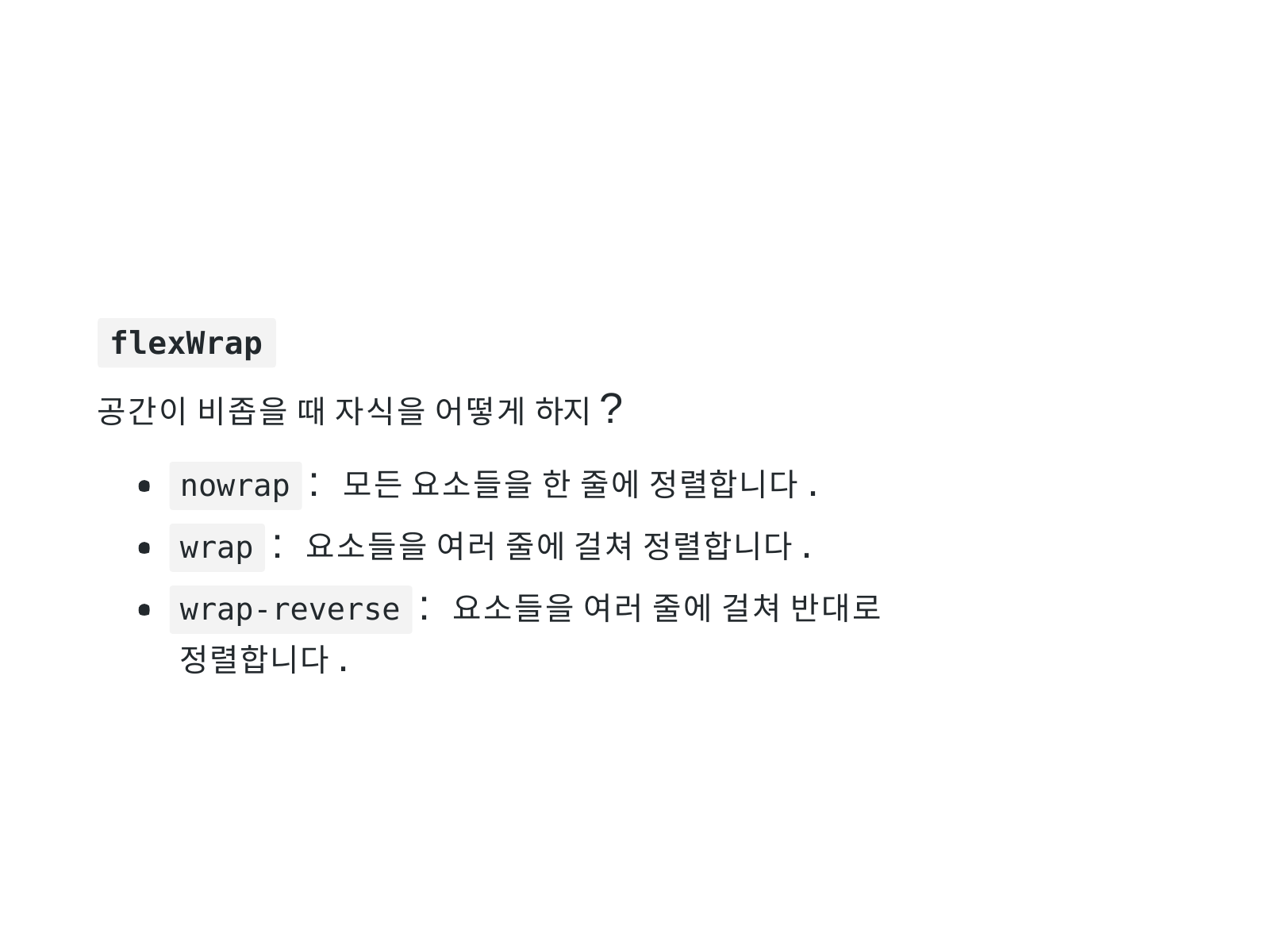

# flexWrap
공간이 비좁을 때 자식을 어떻게 하지?
nowrap : 모든 요소들을 한 줄에 정렬합니다.
wrap : 요소들을 여러 줄에 걸쳐 정렬합니다.
wrap-reverse : 요소들을 여러 줄에 걸쳐 반대로 정렬합니다.